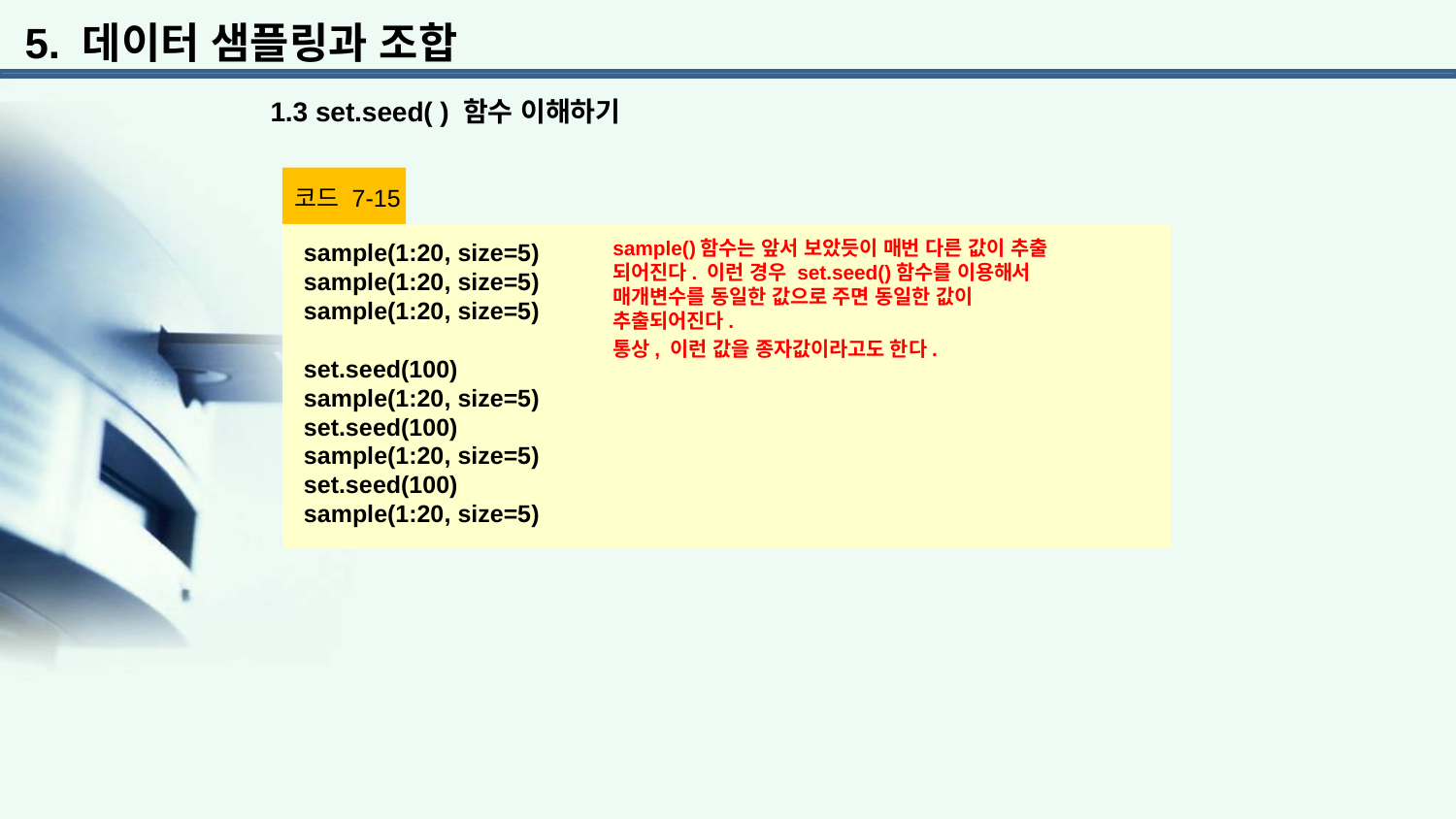

5. 데이터 샘플링과 조합
   1.3 set.seed( ) 함수 이해하기

코드 7-15

sample()함수는 앞서 보았듯이 매번 다른 값이 추출 되어진다. 이런 경우 set.seed()함수를 이용해서 매개변수를 동일한 값으로 주면 동일한 값이 추출되어진다.
통상, 이런 값을 종자값이라고도 한다.
sample(1:20, size=5)
sample(1:20, size=5)
sample(1:20, size=5)

set.seed(100)
sample(1:20, size=5)
set.seed(100)
sample(1:20, size=5)
set.seed(100)
sample(1:20, size=5)